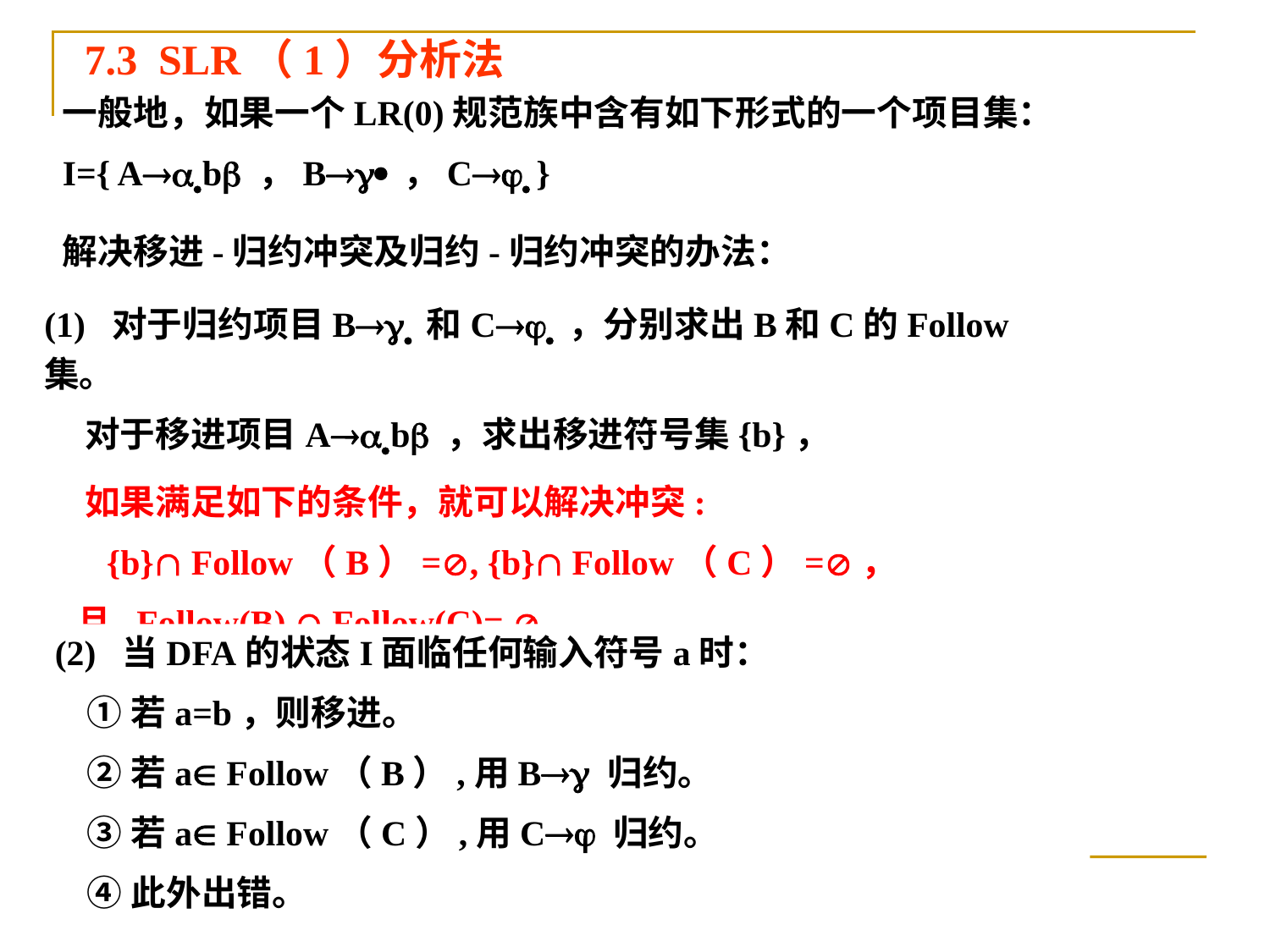

7.3  SLR（1）分析法
一般地，如果一个LR(0)规范族中含有如下形式的一个项目集：
I={ A→α•bβ ，B→γ• ，C→ϕ• }
解决移进-归约冲突及归约-归约冲突的办法：
(1)  对于归约项目B→γ• 和C→ϕ• ，分别求出B和C的Follow集。
    对于移进项目A→α•bβ ，求出移进符号集{b}，
    如果满足如下的条件，就可以解决冲突:
       {b}∩ Follow（B）=∅, {b}∩ Follow（C）=∅，
   且  Follow(B) ∩ Follow(C)= ∅。
(2)  当DFA的状态I面临任何输入符号a时：
    ①若a=b，则移进。
    ②若a∈ Follow（B）,用B→γ 归约。
    ③若a∈ Follow（C）,用C→ϕ 归约。
    ④此外出错。
77